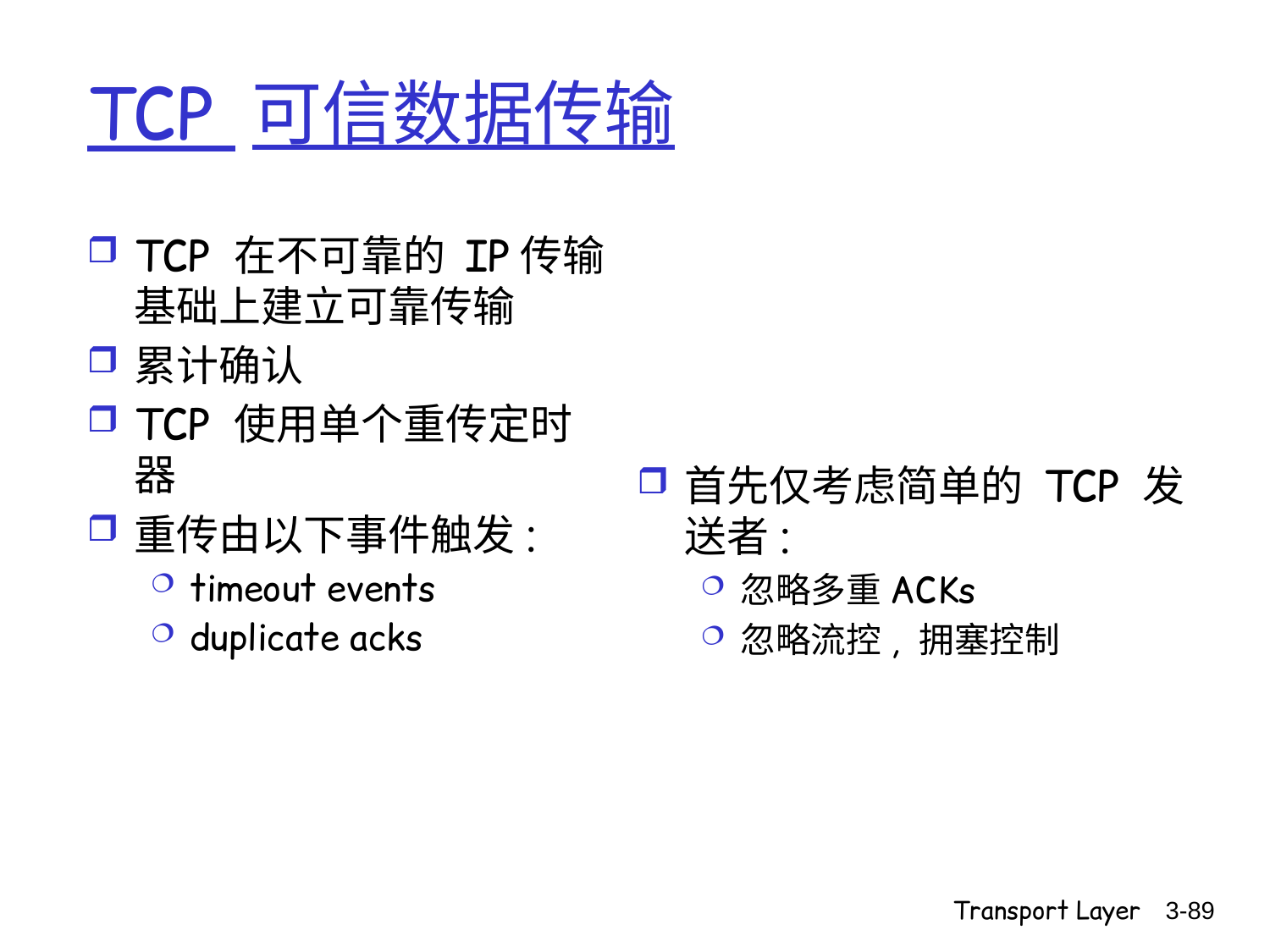

# TCP 可信数据传输
TCP 在不可靠的 IP传输基础上建立可靠传输
累计确认
TCP 使用单个重传定时器
重传由以下事件触发:
timeout events
duplicate acks

首先仅考虑简单的 TCP 发送者:
忽略多重ACKs
忽略流控, 拥塞控制
Transport Layer
3-89